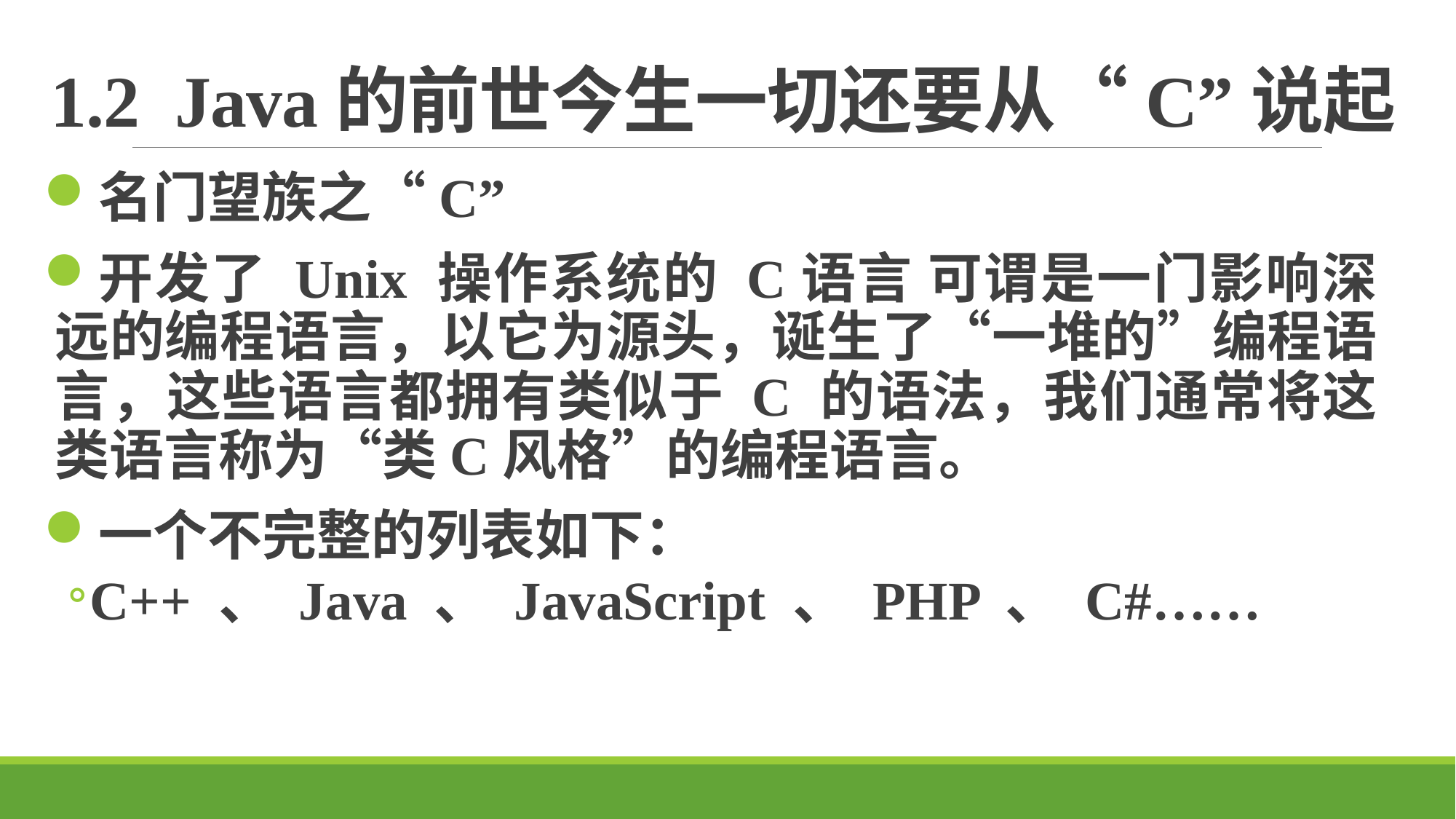

# 1.2  Java的前世今生一切还要从“C”说起
名门望族之“C”
开发了 Unix 操作系统的 C语言 可谓是一门影响深远的编程语言，以它为源头，诞生了“一堆的”编程语言，这些语言都拥有类似于 C 的语法，我们通常将这类语言称为“类C风格”的编程语言。
一个不完整的列表如下：
C++ 、 Java 、 JavaScript 、 PHP 、 C#……